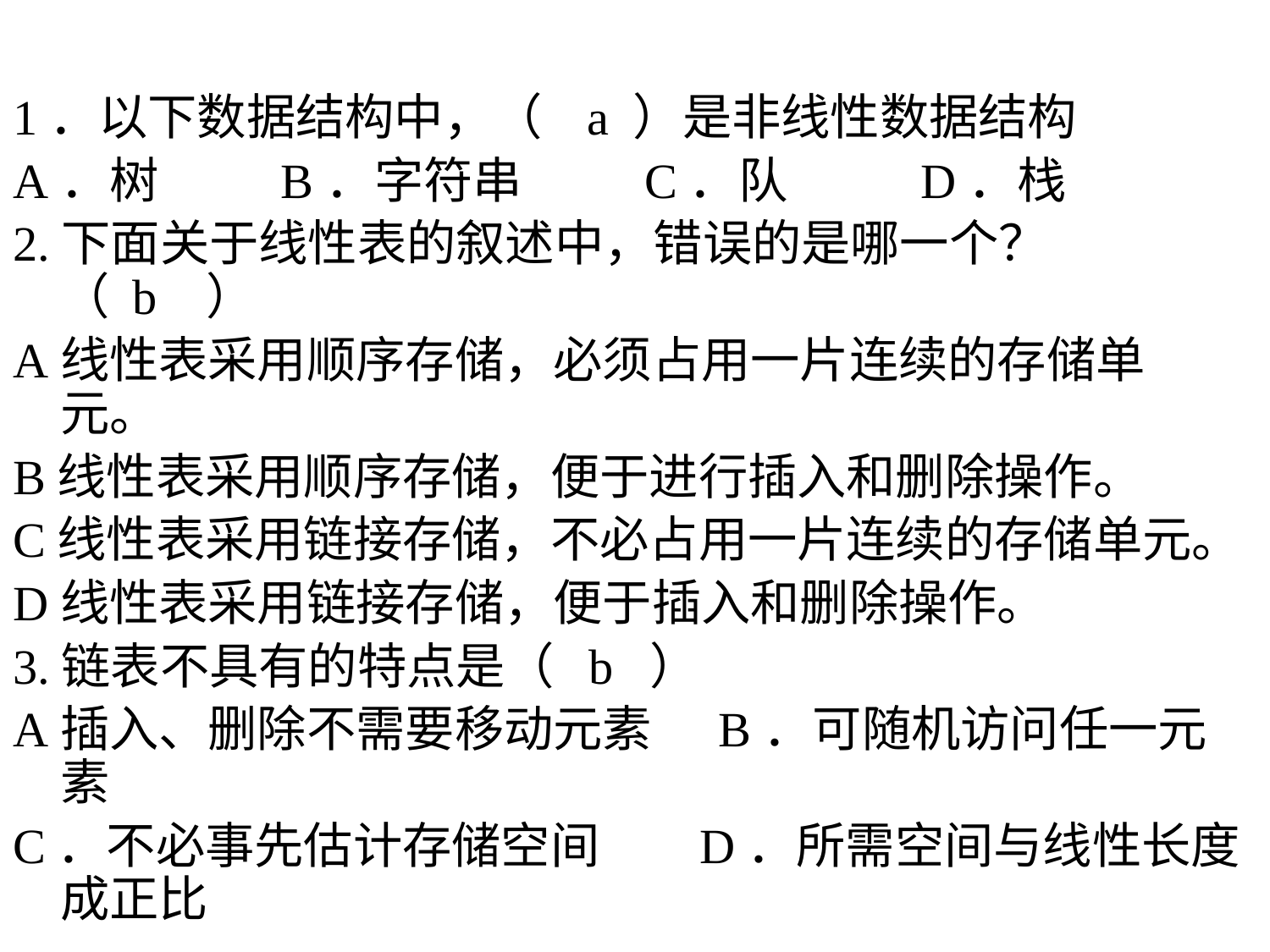

1．以下数据结构中，（   a ）是非线性数据结构
A．树          B．字符串          C．队           D．栈
2.下面关于线性表的叙述中，错误的是哪一个？（ b   ）
A线性表采用顺序存储，必须占用一片连续的存储单元。
B线性表采用顺序存储，便于进行插入和删除操作。
C线性表采用链接存储，不必占用一片连续的存储单元。
D线性表采用链接存储，便于插入和删除操作。
3.链表不具有的特点是（  b  ）
A插入、删除不需要移动元素     B．可随机访问任一元素
C．不必事先估计存储空间        D．所需空间与线性长度成正比